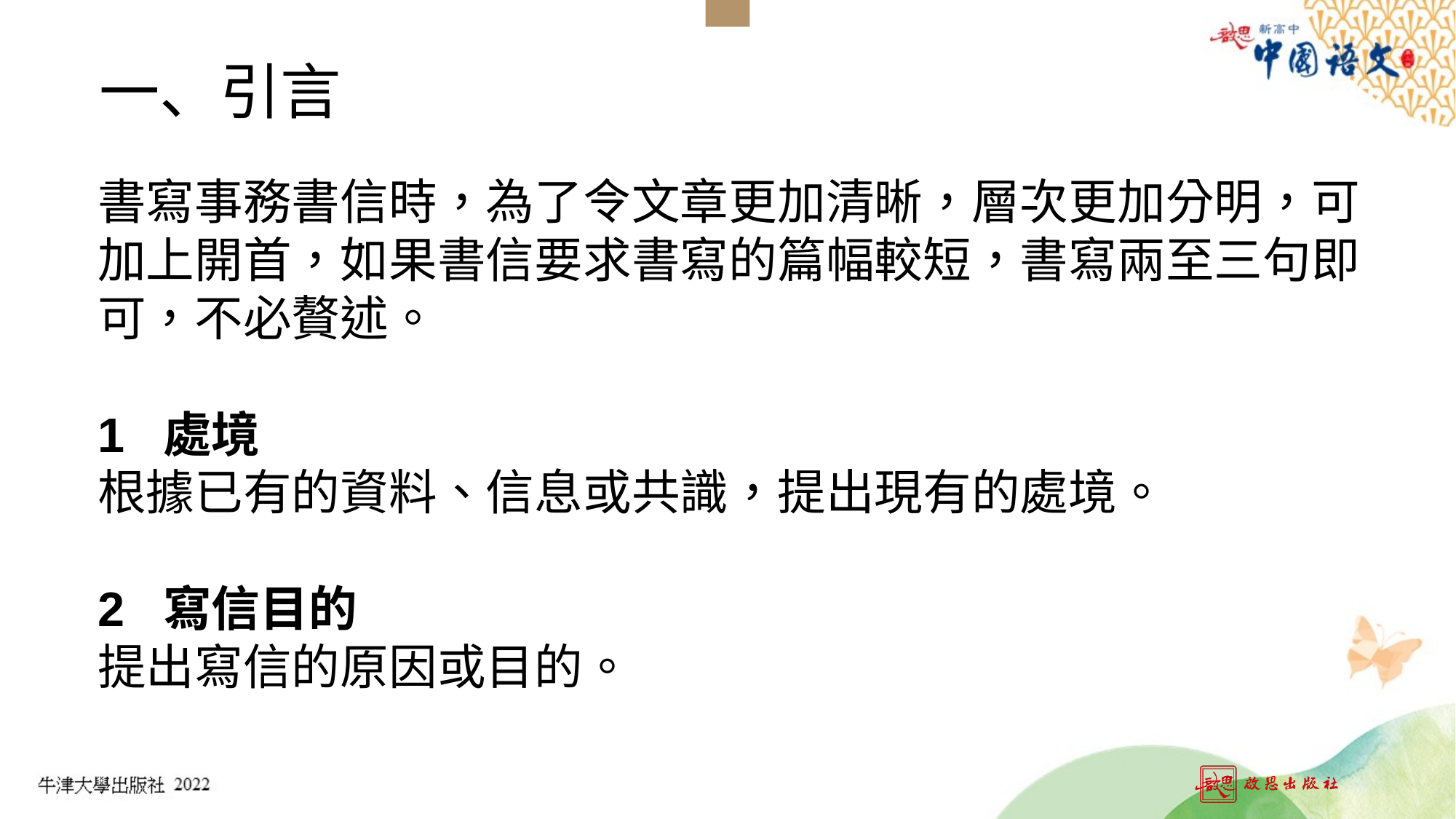

一、引言

書寫事務書信時，為了令文章更加清晰，層次更加分明，可加上開首，如果書信要求書寫的篇幅較短，書寫兩至三句即可，不必贅述。

1  處境
根據已有的資料、信息或共識，提出現有的處境。

2  寫信目的
提出寫信的原因或目的。